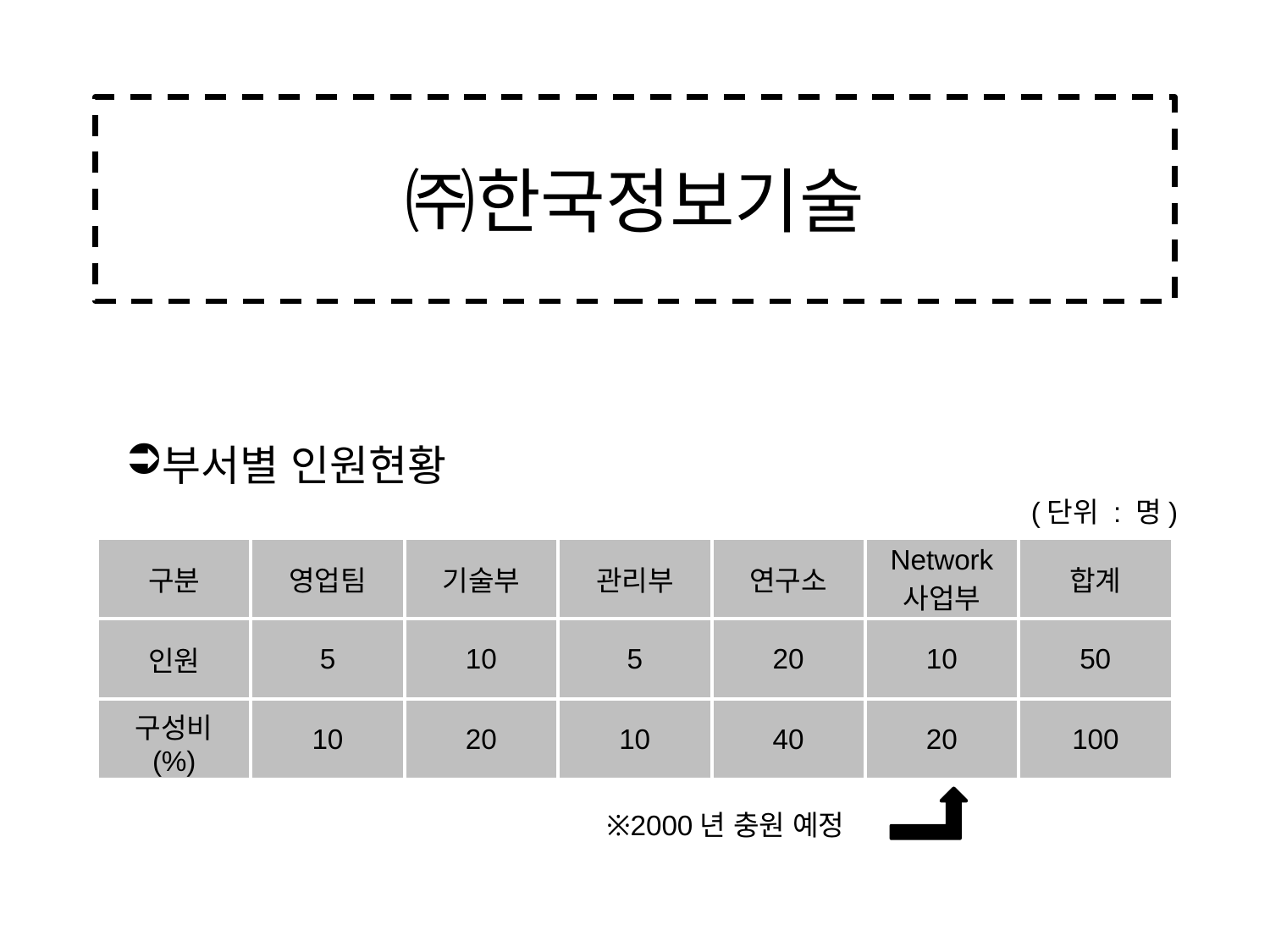

# ㈜한국정보기술
부서별 인원현황
(단위 : 명)
| 구분 | 영업팀 | 기술부 | 관리부 | 연구소 | Network 사업부 | 합계 |
| --- | --- | --- | --- | --- | --- | --- |
| 인원 | 5 | 10 | 5 | 20 | 10 | 50 |
| 구성비 (%) | 10 | 20 | 10 | 40 | 20 | 100 |

※2000년 충원 예정